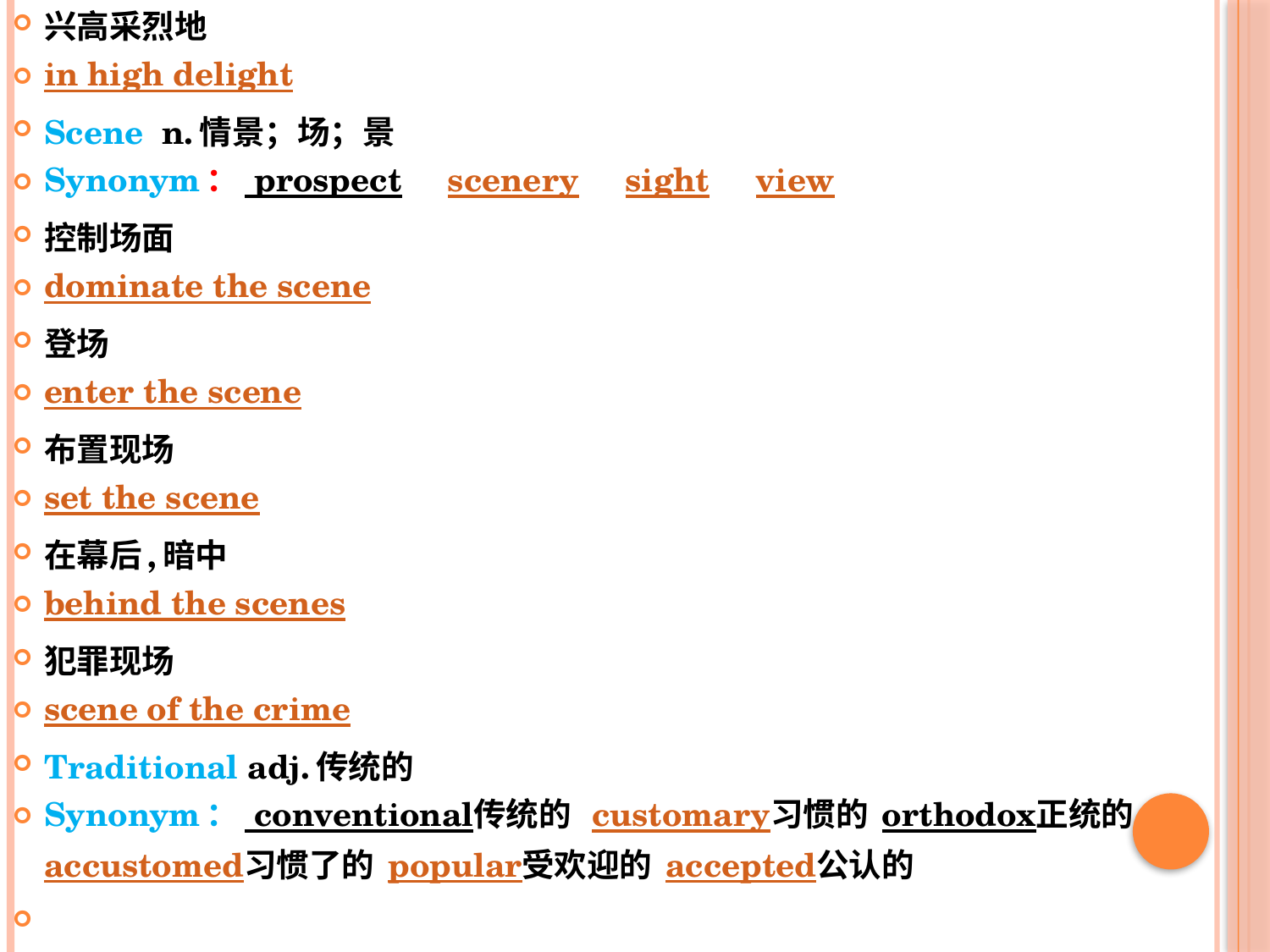

兴高采烈地
in high delight
Scene  n.情景；场；景
Synonym： prospect　 scenery　 sight　 view
控制场面
dominate the scene
登场
enter the scene
布置现场
set the scene
在幕后,暗中
behind the scenes
犯罪现场
scene of the crime
Traditional adj.传统的
Synonym： conventional传统的  customary习惯的 orthodox正统的 accustomed习惯了的 popular受欢迎的 accepted公认的